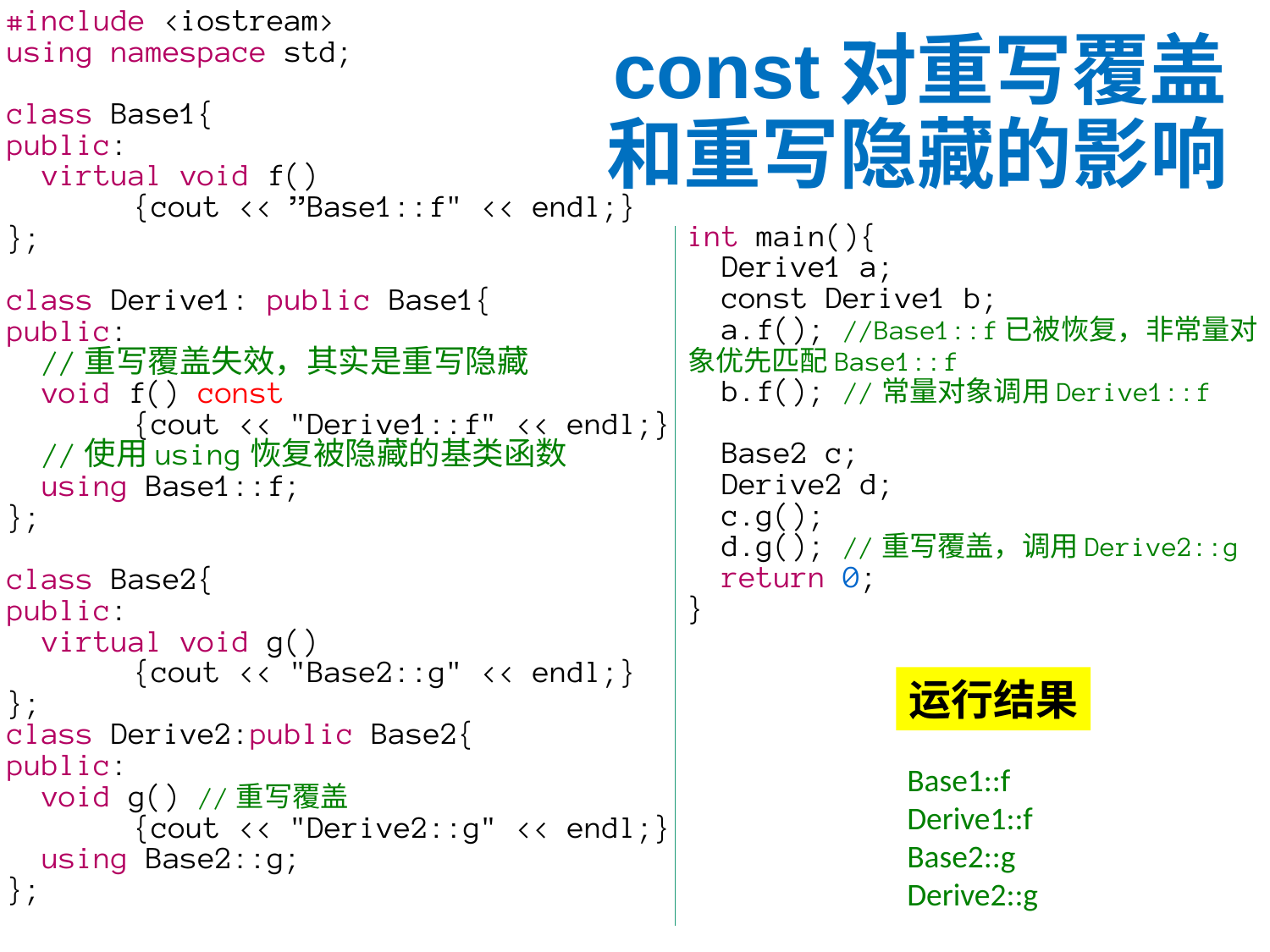

#include <iostream>
using namespace std;

class Base1{
public:
  virtual void f()
	{cout << ”Base1::f" << endl;}
};
class Derive1: public Base1{
public:
  //重写覆盖失效，其实是重写隐藏
  void f() const
	{cout << "Derive1::f" << endl;}
  //使用using恢复被隐藏的基类函数
  using Base1::f;
};

class Base2{
public:
  virtual void g()
	{cout << "Base2::g" << endl;}
};
class Derive2:public Base2{
public:
  void g() //重写覆盖
	{cout << "Derive2::g" << endl;}
  using Base2::g;
};

# const对重写覆盖 和重写隐藏的影响
int main(){
  Derive1 a;
  const Derive1 b;
  a.f(); //Base1::f已被恢复，非常量对象优先匹配Base1::f
  b.f(); //常量对象调用Derive1::f

  Base2 c;
  Derive2 d;
  c.g();
  d.g(); //重写覆盖，调用Derive2::g
  return 0;
}
运行结果
Base1::f
Derive1::f
Base2::g
Derive2::g